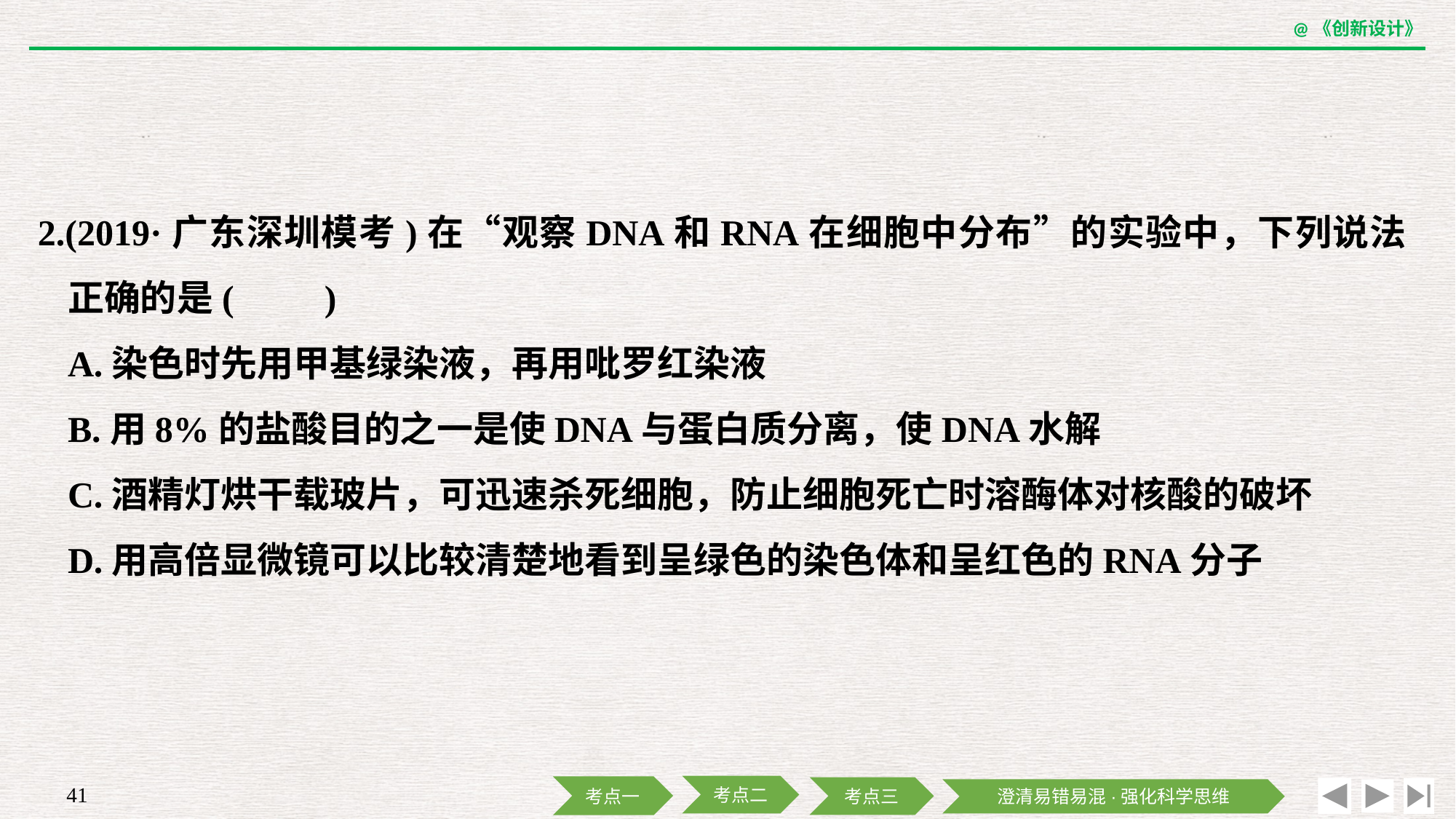

2.(2019·广东深圳模考)在“观察DNA和RNA在细胞中分布”的实验中，下列说法正确的是(　　)
	A.染色时先用甲基绿染液，再用吡罗红染液
	B.用8%的盐酸目的之一是使DNA与蛋白质分离，使DNA水解
	C.酒精灯烘干载玻片，可迅速杀死细胞，防止细胞死亡时溶酶体对核酸的破坏
	D.用高倍显微镜可以比较清楚地看到呈绿色的染色体和呈红色的RNA分子